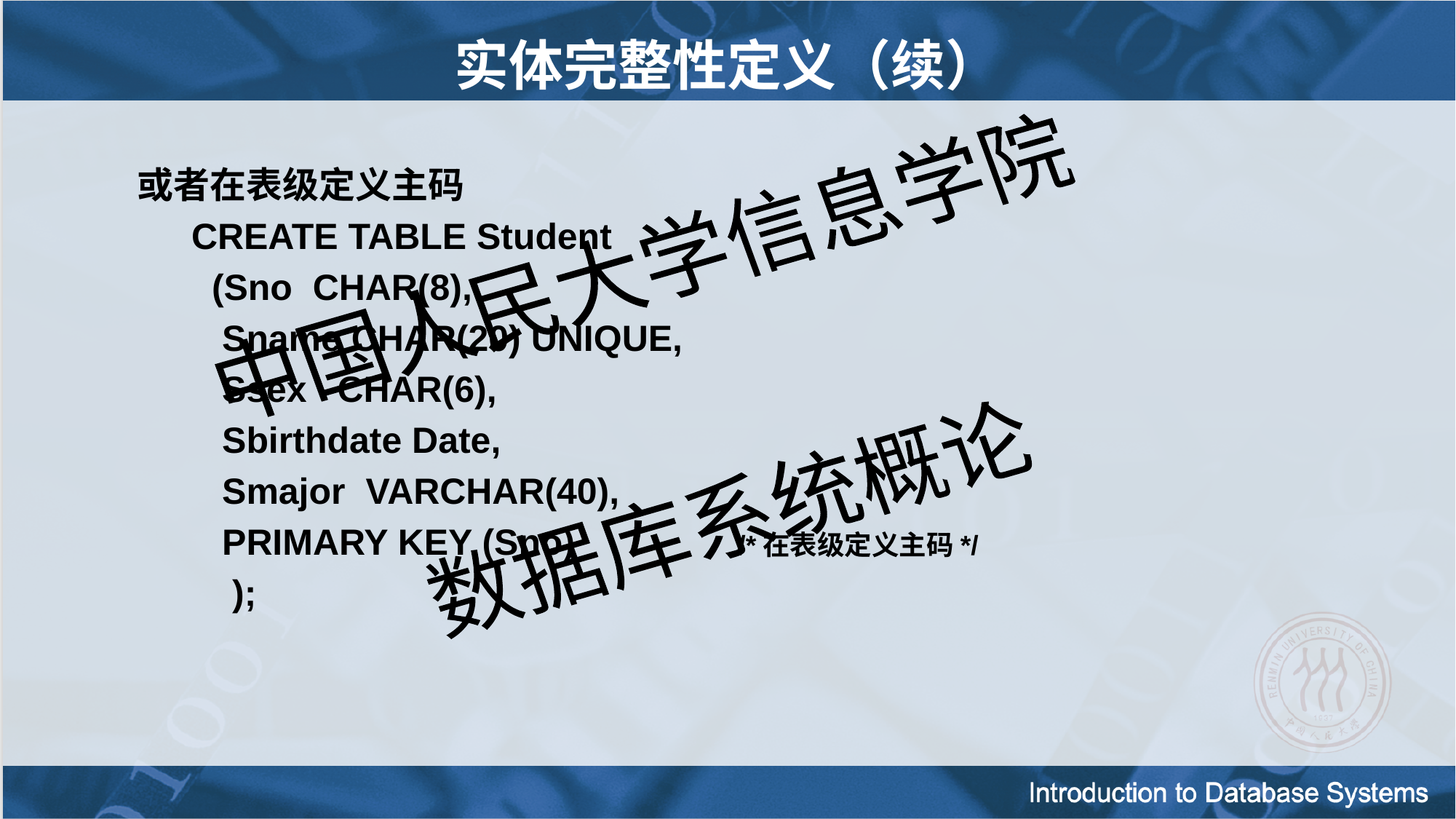

实体完整性定义（续）
或者在表级定义主码
CREATE TABLE Student
  (Sno  CHAR(8),
   Sname CHAR(20) UNIQUE,
   Ssex   CHAR(6),
   Sbirthdate Date,
   Smajor  VARCHAR(40),
   PRIMARY KEY (Sno)                /*在表级定义主码*/
    );